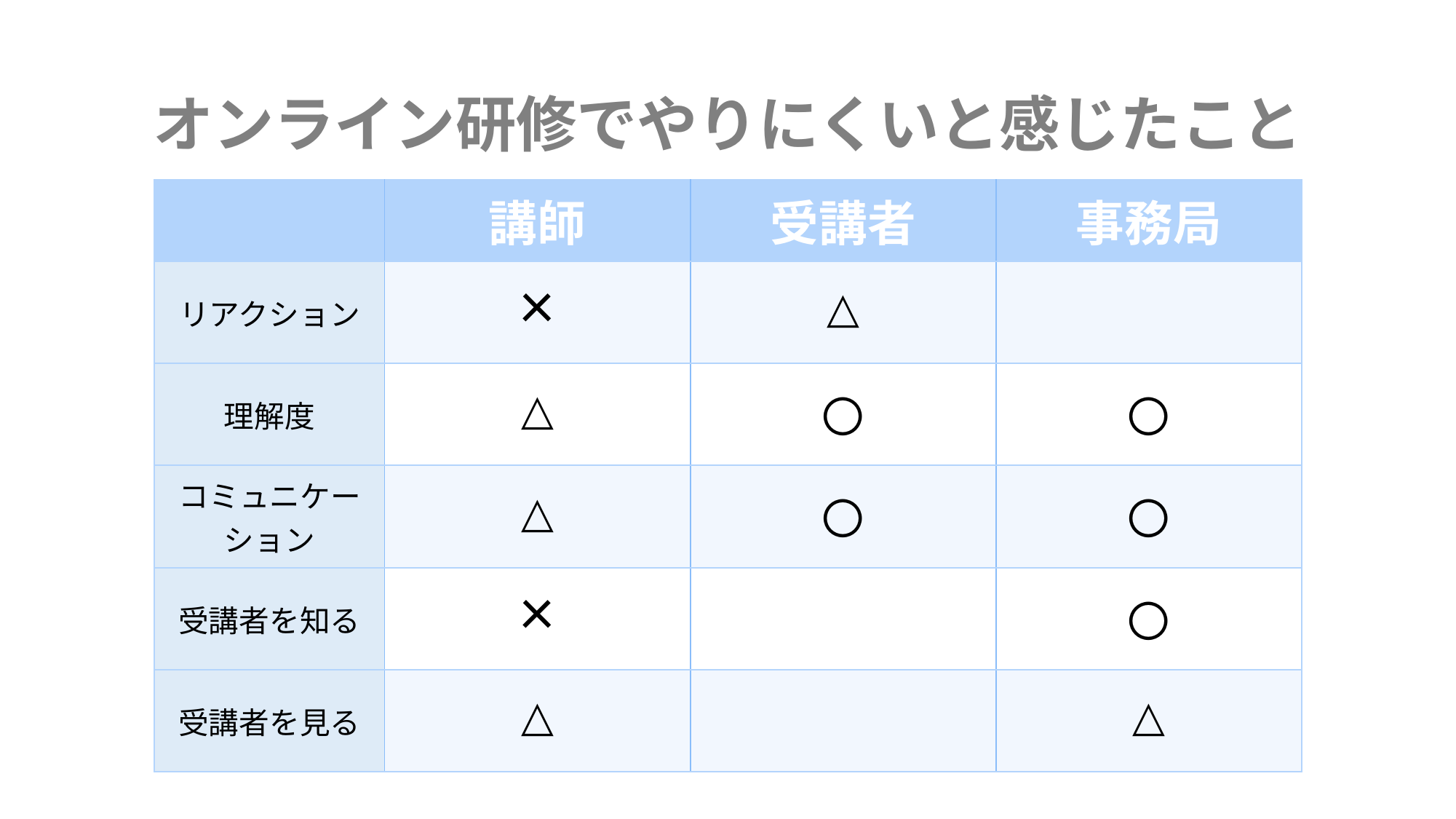

# オンライン研修でやりにくいと感じたこと
|  | 講師 | 受講者 | 事務局 |
| --- | --- | --- | --- |
| リアクション | × | △ |  |
| 理解度 | △ | 〇 | 〇 |
| コミュニケーション | △ | 〇 | 〇 |
| 受講者を知る | × |  | 〇 |
| 受講者を見る | △ |  | △ |